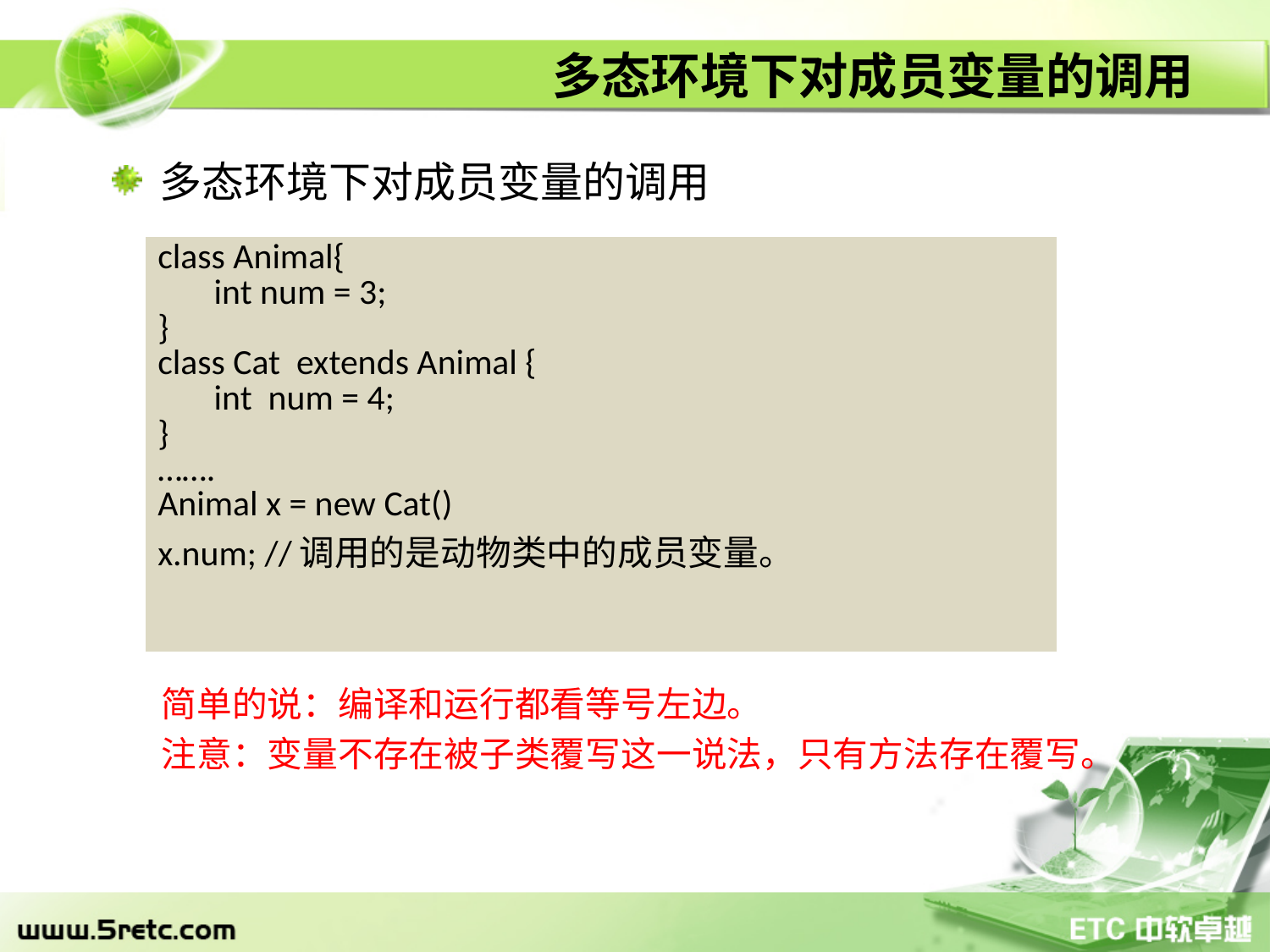

# 多态环境下对成员变量的调用
多态环境下对成员变量的调用

| class Animal{ int num = 3; } class Cat extends Animal { int num = 4; } ……. Animal x = new Cat() x.num; //调用的是动物类中的成员变量。 |
| --- |
    简单的说：编译和运行都看等号左边。
    注意：变量不存在被子类覆写这一说法，只有方法存在覆写。